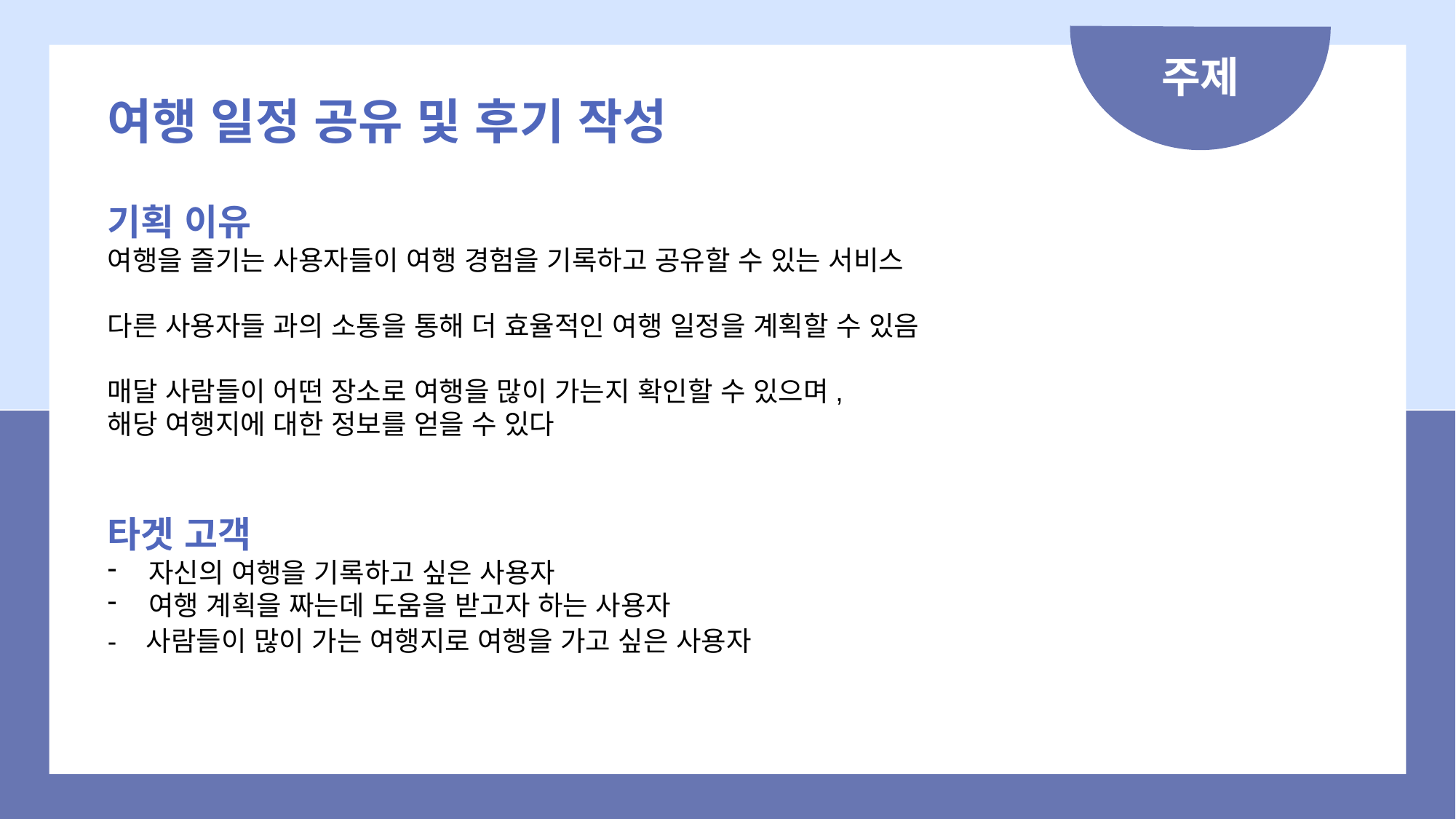

주제
여행 일정 공유 및 후기 작성
기획 이유
여행을 즐기는 사용자들이 여행 경험을 기록하고 공유할 수 있는 서비스

다른 사용자들 과의 소통을 통해 더 효율적인 여행 일정을 계획할 수 있음

매달 사람들이 어떤 장소로 여행을 많이 가는지 확인할 수 있으며,
해당 여행지에 대한 정보를 얻을 수 있다

타겟 고객
자신의 여행을 기록하고 싶은 사용자
여행 계획을 짜는데 도움을 받고자 하는 사용자
-   사람들이 많이 가는 여행지로 여행을 가고 싶은 사용자